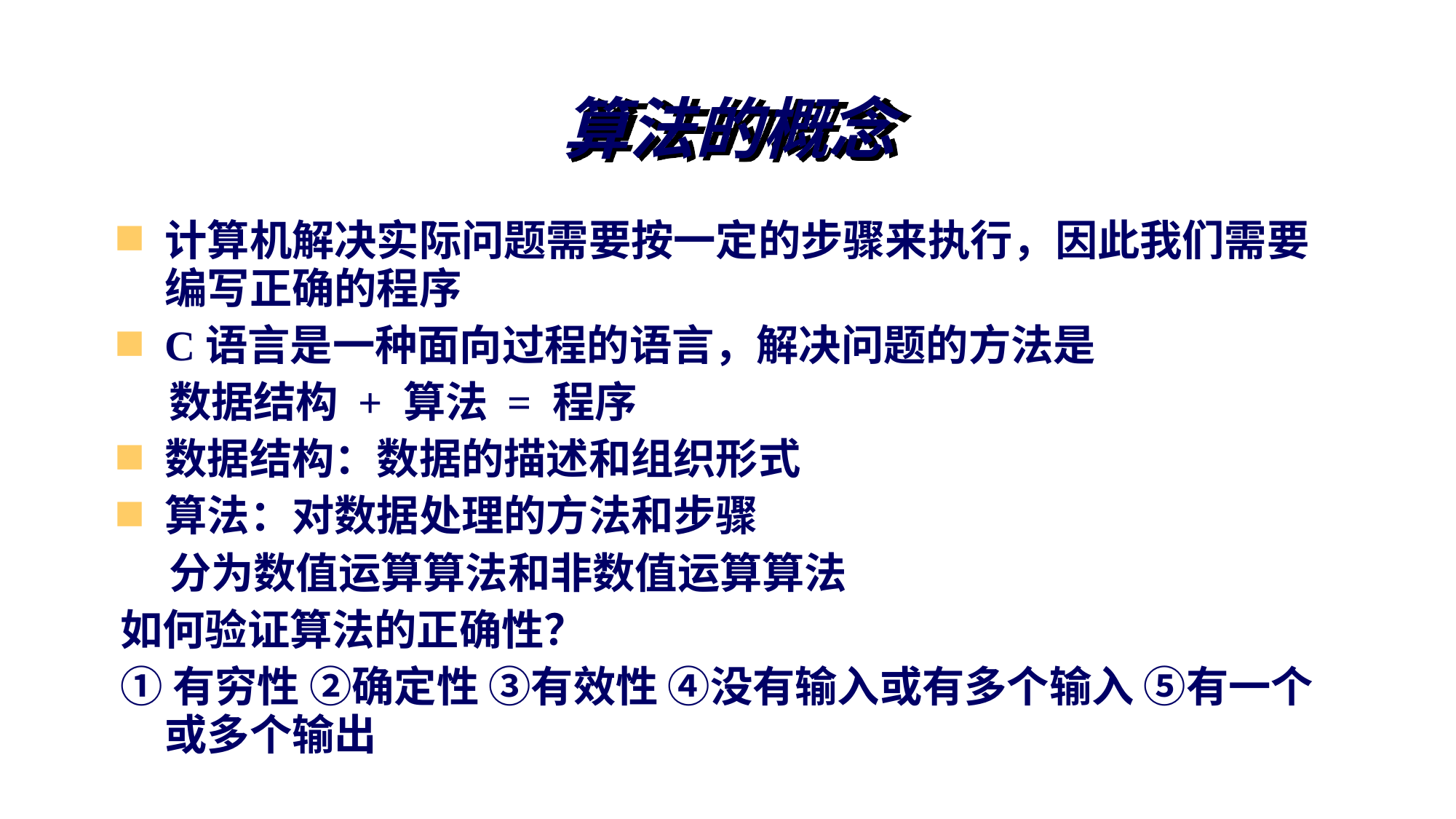

# 算法的概念
计算机解决实际问题需要按一定的步骤来执行，因此我们需要编写正确的程序
C语言是一种面向过程的语言，解决问题的方法是
    数据结构 + 算法 = 程序
数据结构：数据的描述和组织形式
算法：对数据处理的方法和步骤
    分为数值运算算法和非数值运算算法
如何验证算法的正确性？
①有穷性 ②确定性 ③有效性 ④没有输入或有多个输入 ⑤有一个或多个输出